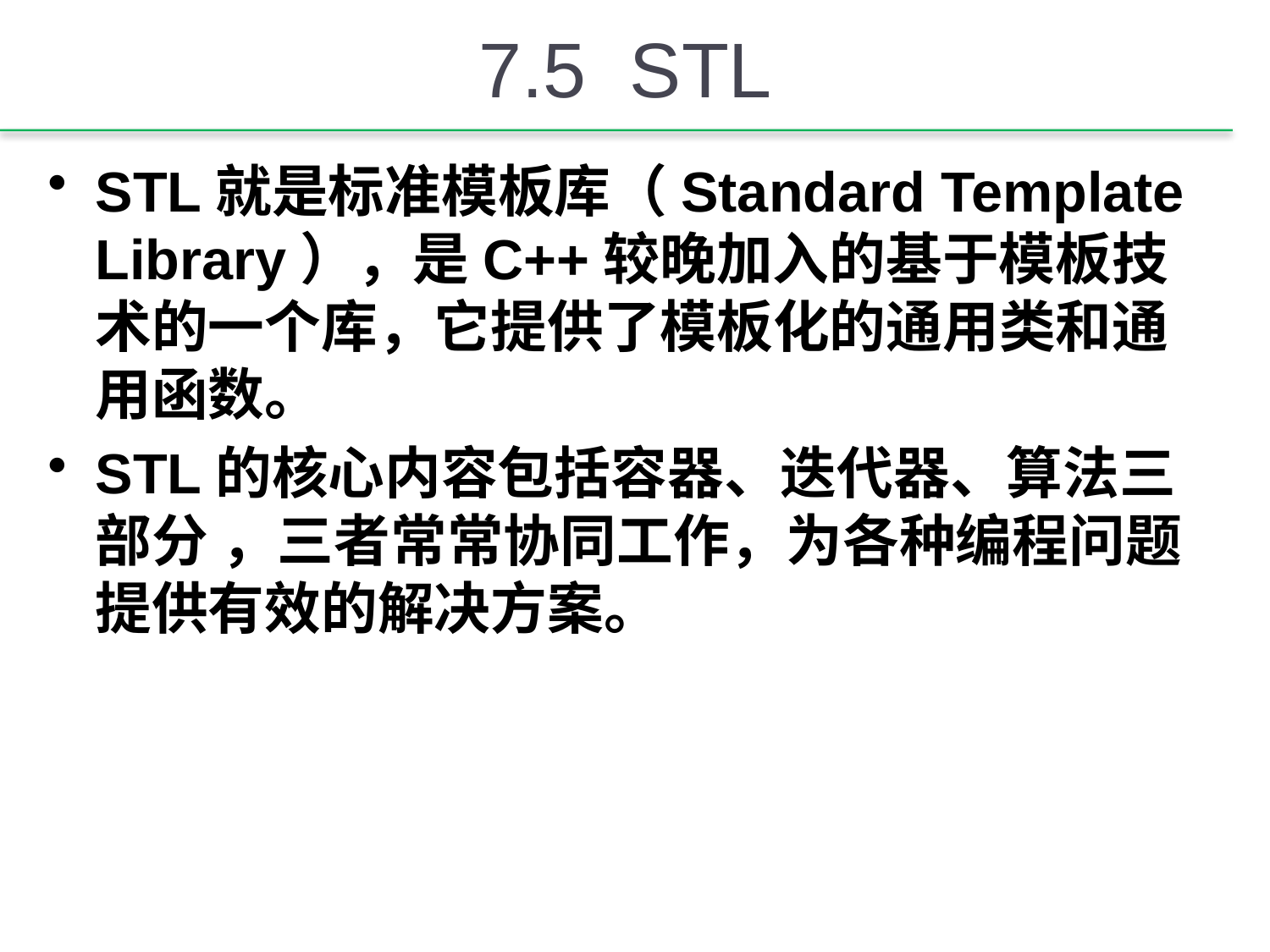

# 7.5  STL
STL就是标准模板库（Standard Template Library），是C++较晚加入的基于模板技术的一个库，它提供了模板化的通用类和通用函数。
STL的核心内容包括容器、迭代器、算法三部分 ，三者常常协同工作，为各种编程问题提供有效的解决方案。